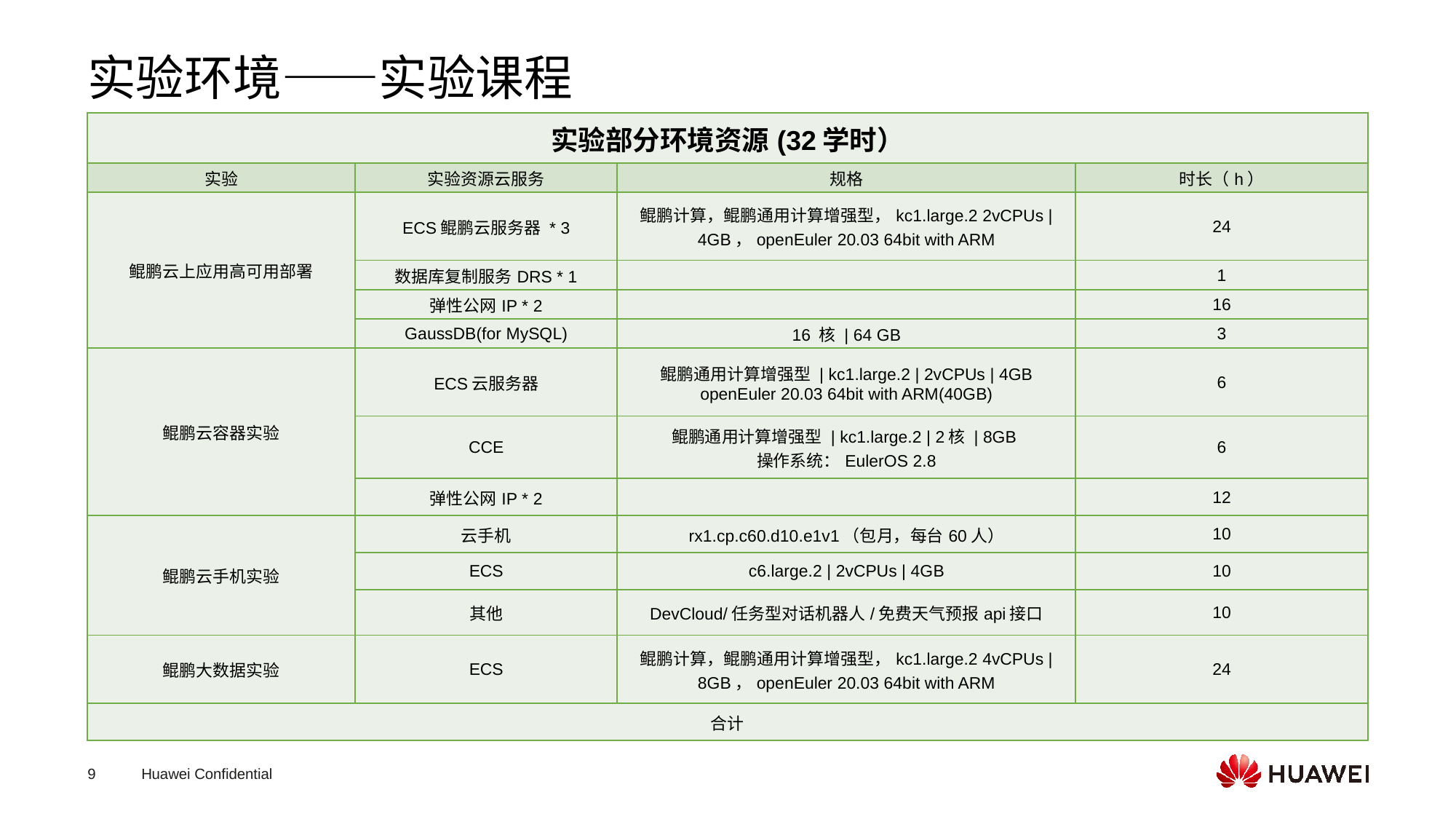

# 实验环境——实验课程
| 实验部分环境资源(32学时） |  |  |  |
| --- | --- | --- | --- |
| 实验 | 实验资源云服务 | 规格 | 时长（h） |
| 鲲鹏云上应用高可用部署 | ECS鲲鹏云服务器 \* 3 | 鲲鹏计算，鲲鹏通用计算增强型，kc1.large.2 2vCPUs | 4GB，openEuler 20.03 64bit with ARM | 24 |
|  | 数据库复制服务DRS \* 1 |  | 1 |
|  | 弹性公网IP \* 2 |  | 16 |
|  | GaussDB(for MySQL) | 16 核 | 64 GB | 3 |
| 鲲鹏云容器实验 | ECS云服务器 | 鲲鹏通用计算增强型 | kc1.large.2 | 2vCPUs | 4GB openEuler 20.03 64bit with ARM(40GB) | 6 |
|  | CCE | 鲲鹏通用计算增强型 | kc1.large.2 | 2核 | 8GB 操作系统：EulerOS 2.8 | 6 |
|  | 弹性公网IP \* 2 |  | 12 |
| 鲲鹏云手机实验 | 云手机 | rx1.cp.c60.d10.e1v1（包月，每台60人） | 10 |
|  | ECS | c6.large.2 | 2vCPUs | 4GB | 10 |
|  | 其他 | DevCloud/任务型对话机器人/免费天气预报api接口 | 10 |
| 鲲鹏大数据实验 | ECS | 鲲鹏计算，鲲鹏通用计算增强型，kc1.large.2 4vCPUs | 8GB，openEuler 20.03 64bit with ARM | 24 |
| 合计 |  |  |  |